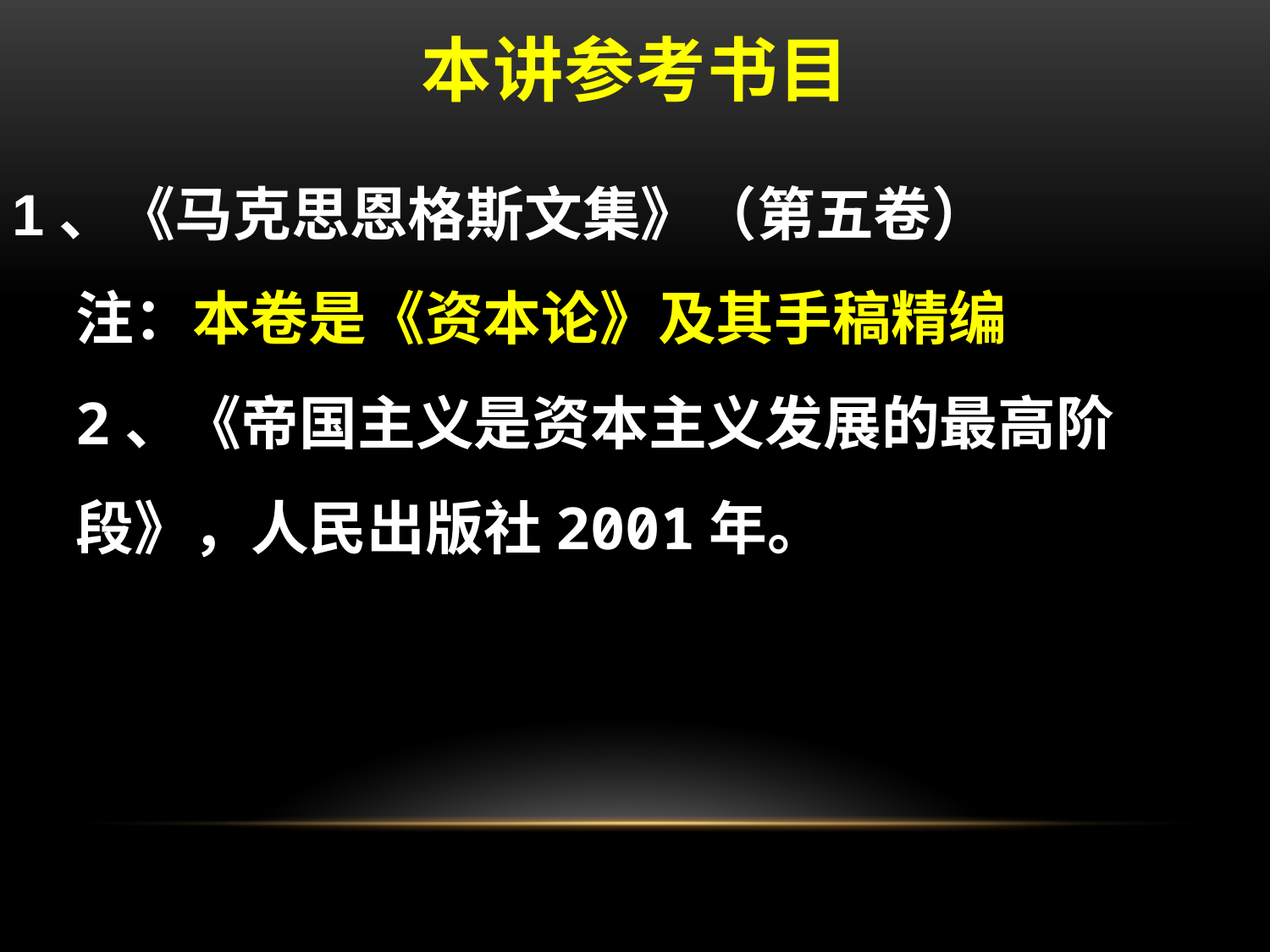

# 本讲参考书目
1、《马克思恩格斯文集》（第五卷）
注：本卷是《资本论》及其手稿精编
2、《帝国主义是资本主义发展的最高阶段》，人民出版社2001年。